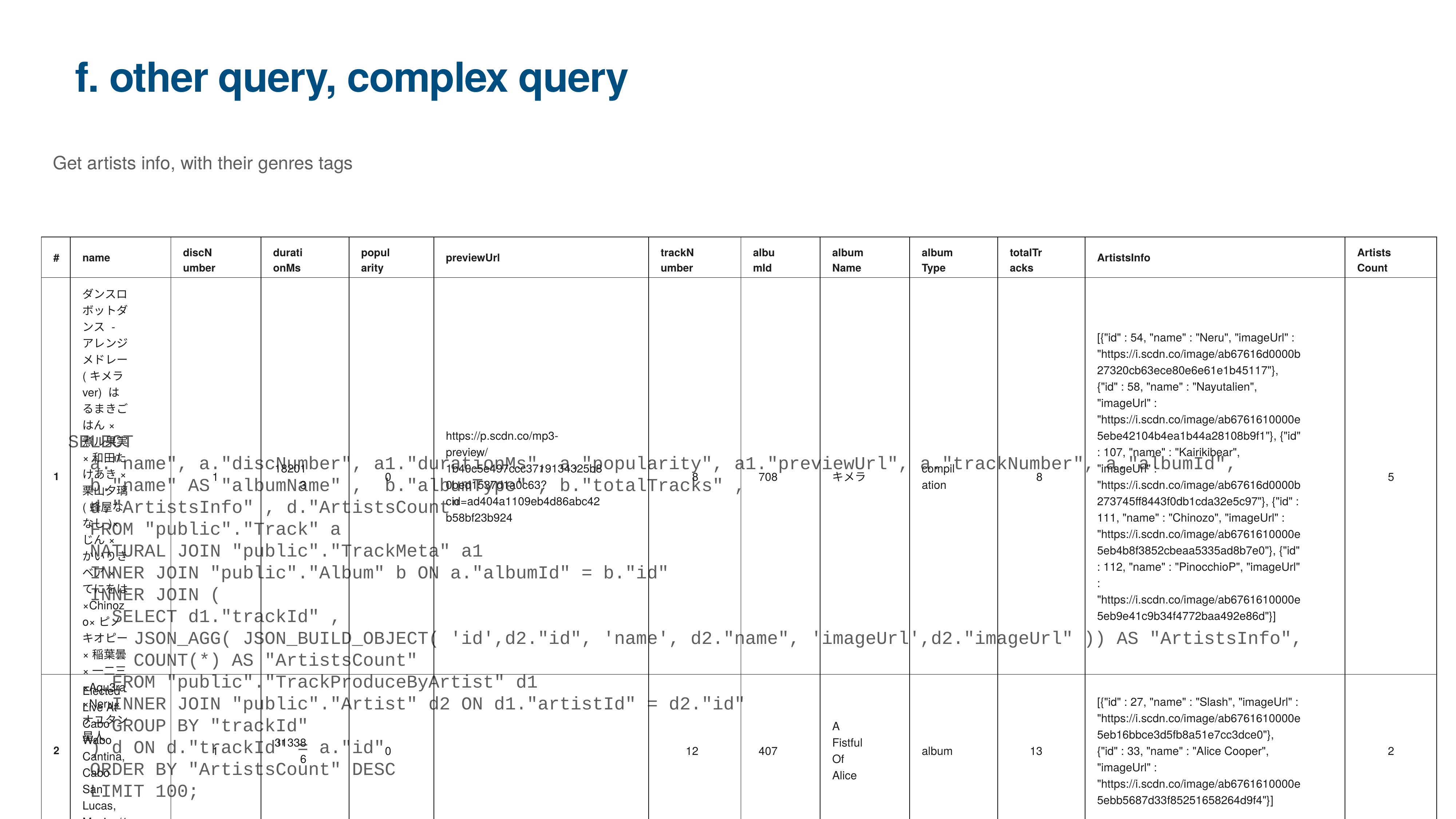

# f. other query, complex query
Get artists info, with their genres tags
| # | name | discNumber | durationMs | popularity | previewUrl | trackNumber | albumId | albumName | albumType | totalTracks | ArtistsInfo | ArtistsCount |
| --- | --- | --- | --- | --- | --- | --- | --- | --- | --- | --- | --- | --- |
| 1 | ダンスロボットダンス - アレンジメドレー(キメラver) はるまきごはん×煮ル果実×和田たけあき×栗山夕璃(蜂屋ななし)×じん×かいりきベア×てにをは×Chinozo×ピノキオピー×稲葉曇×一二三×Aqu3ra×Neru×ナユタン星人 | 1 | 182013 | 0 | https://p.scdn.co/mp3-preview/1b40c5e497ccc3719134325b80bed1537d1a0c63?cid=ad404a1109eb4d86abc42b58bf23b924 | 8 | 708 | キメラ | compilation | 8 | [{"id" : 54, "name" : "Neru", "imageUrl" : "https://i.scdn.co/image/ab67616d0000b27320cb63ece80e6e61e1b45117"}, {"id" : 58, "name" : "Nayutalien", "imageUrl" : "https://i.scdn.co/image/ab6761610000e5ebe42104b4ea1b44a28108b9f1"}, {"id" : 107, "name" : "Kairikibear", "imageUrl" : "https://i.scdn.co/image/ab67616d0000b273745ff8443f0db1cda32e5c97"}, {"id" : 111, "name" : "Chinozo", "imageUrl" : "https://i.scdn.co/image/ab6761610000e5eb4b8f3852cbeaa5335ad8b7e0"}, {"id" : 112, "name" : "PinocchioP", "imageUrl" : "https://i.scdn.co/image/ab6761610000e5eb9e41c9b34f4772baa492e86d"}] | 5 |
| 2 | Elected - Live At Cabo Wabo Cantina, Cabo San Lucas, Mexico/1996 | 1 | 313386 | 0 |  | 12 | 407 | A Fistful Of Alice | album | 13 | [{"id" : 27, "name" : "Slash", "imageUrl" : "https://i.scdn.co/image/ab6761610000e5eb16bbce3d5fb8a51e7cc3dce0"}, {"id" : 33, "name" : "Alice Cooper", "imageUrl" : "https://i.scdn.co/image/ab6761610000e5ebb5687d33f85251658264d9f4"}] | 2 |
| 3 | デビルじゃないもん | 1 | 163682 | 0 | https://p.scdn.co/mp3-preview/a09300faf2e7cbcb8f7a81220aaf608f7ad11e8b?cid=ad404a1109eb4d86abc42b58bf23b924 | 1 | 374 | デビルじゃないもん | single | 3 | [{"id" : 45, "name" : "DECO\*27", "imageUrl" : "https://i.scdn.co/image/ab6761610000e5ebe18756b9265f7b53964157f2"}, {"id" : 112, "name" : "PinocchioP", "imageUrl" : "https://i.scdn.co/image/ab6761610000e5eb9e41c9b34f4772baa492e86d"}] | 2 |
| 4 | BraveSail Instrumental | 1 | 306706 | 0 |  | 4 | 87 | Senpai - EP | single | 4 | [{"id" : 53, "name" : "HoneyWorks", "imageUrl" : "https://i.scdn.co/image/ab6761610000e5ebcc7b1d24a5cec3a30c4db7aa"}, {"id" : 131, "name" : "TrySail", "imageUrl" : "https://i.scdn.co/image/ab6761610000e5eb449e3a3e0d2bba8485388234"}] | 2 |
SELECT
  a."name", a."discNumber", a1."durationMs", a."popularity", a1."previewUrl", a."trackNumber", a."albumId",
  b."name" AS "albumName" ,  b."albumType" , b."totalTracks" ,
  d."ArtistsInfo" , d."ArtistsCount"
  FROM "public"."Track" a
  NATURAL JOIN "public"."TrackMeta" a1
  INNER JOIN "public"."Album" b ON a."albumId" = b."id"
  INNER JOIN (
    SELECT d1."trackId" ,
      JSON_AGG( JSON_BUILD_OBJECT( 'id',d2."id", 'name', d2."name", 'imageUrl',d2."imageUrl" )) AS "ArtistsInfo",
      COUNT(*) AS "ArtistsCount"
    FROM "public"."TrackProduceByArtist" d1
    INNER JOIN "public"."Artist" d2 ON d1."artistId" = d2."id"
    GROUP BY "trackId"
  ) d ON d."trackId" = a."id"
  ORDER BY "ArtistsCount" DESC
  LIMIT 100;